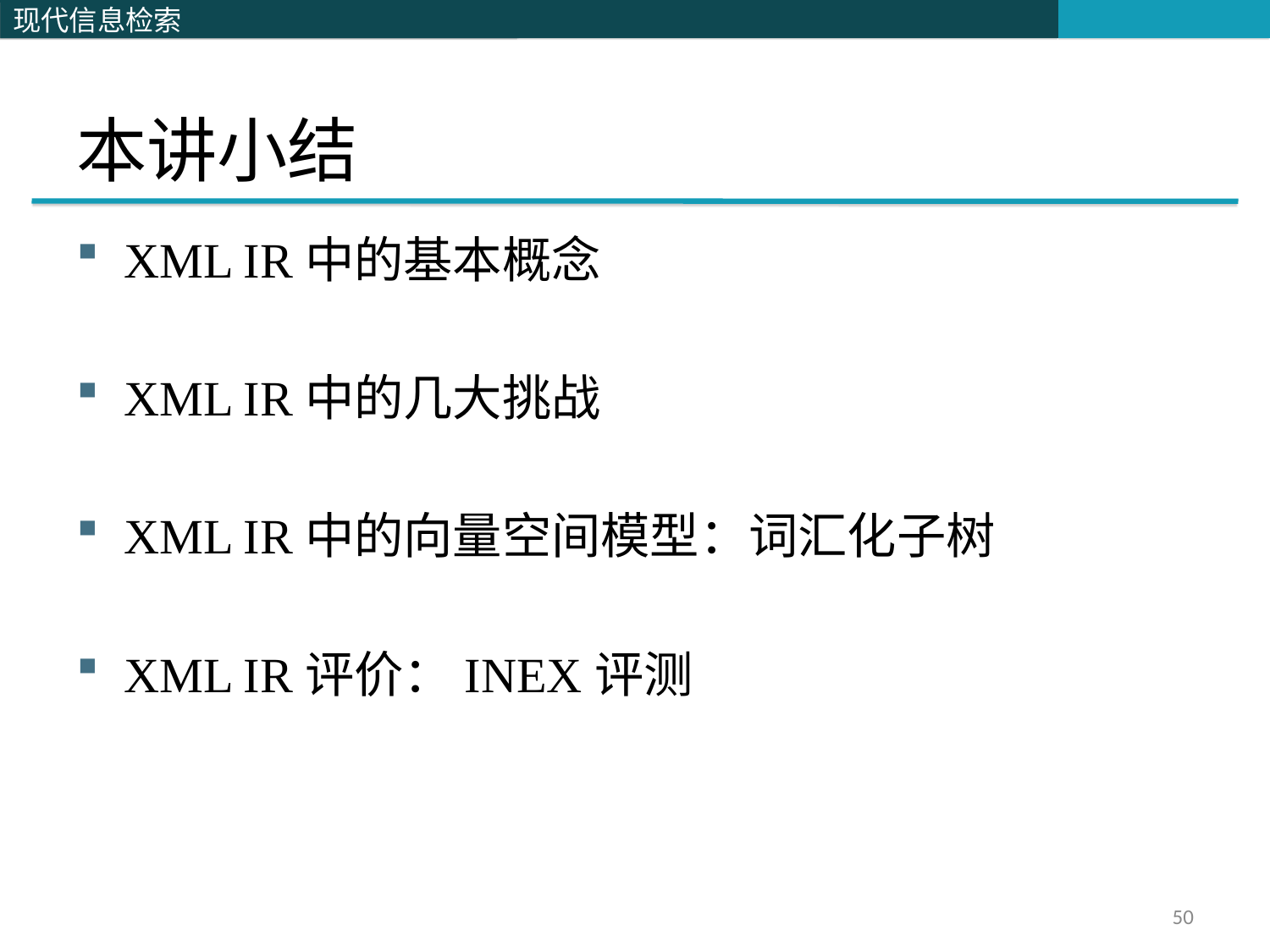

# 本讲小结
XML IR中的基本概念

XML IR中的几大挑战

XML IR中的向量空间模型：词汇化子树

XML IR评价：INEX评测
50